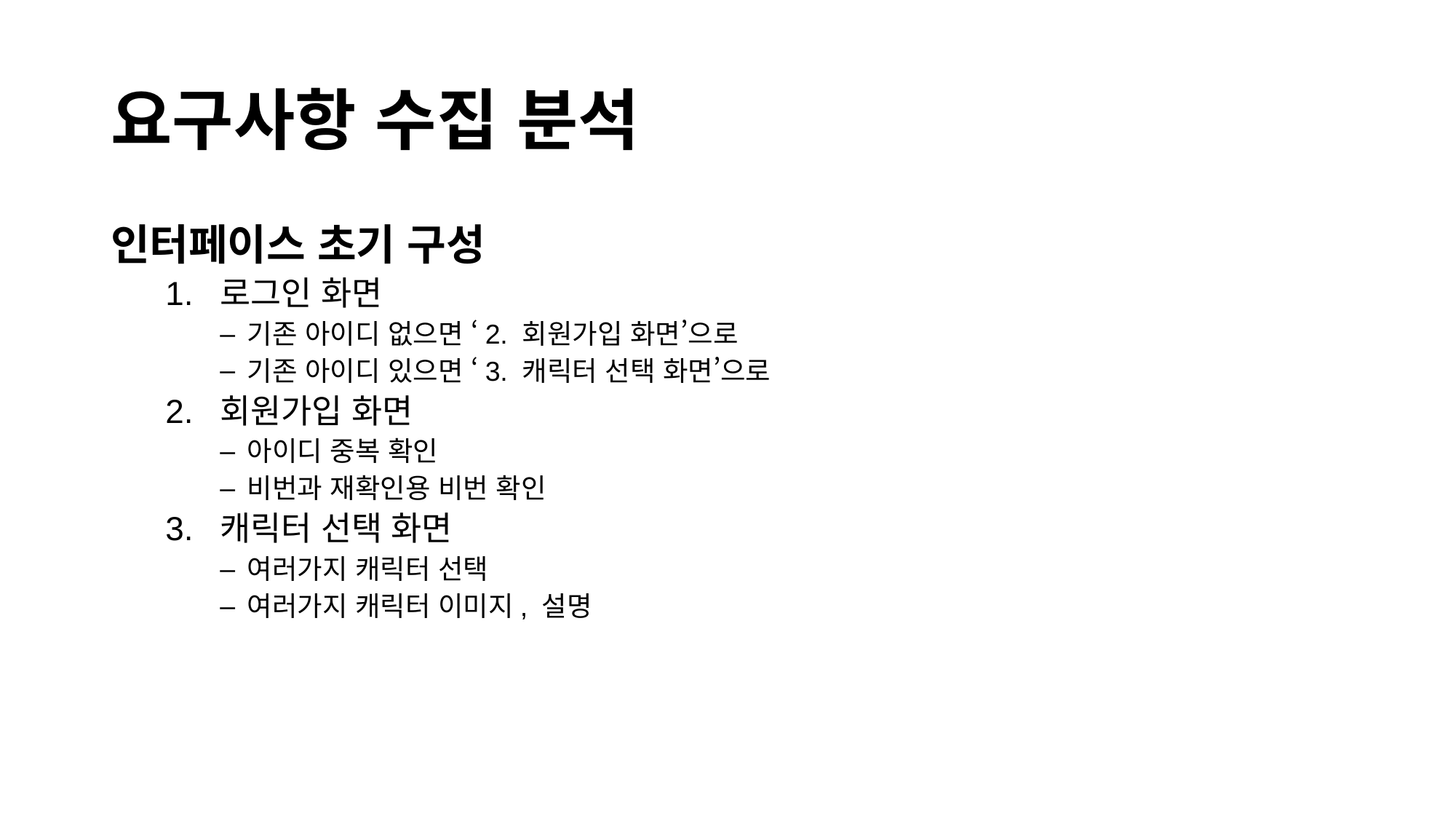

# 요구사항 수집 분석
인터페이스 초기 구성
로그인 화면
기존 아이디 없으면 ‘2. 회원가입 화면’으로
기존 아이디 있으면 ‘3. 캐릭터 선택 화면’으로
회원가입 화면
아이디 중복 확인
비번과 재확인용 비번 확인
캐릭터 선택 화면
여러가지 캐릭터 선택
여러가지 캐릭터 이미지, 설명